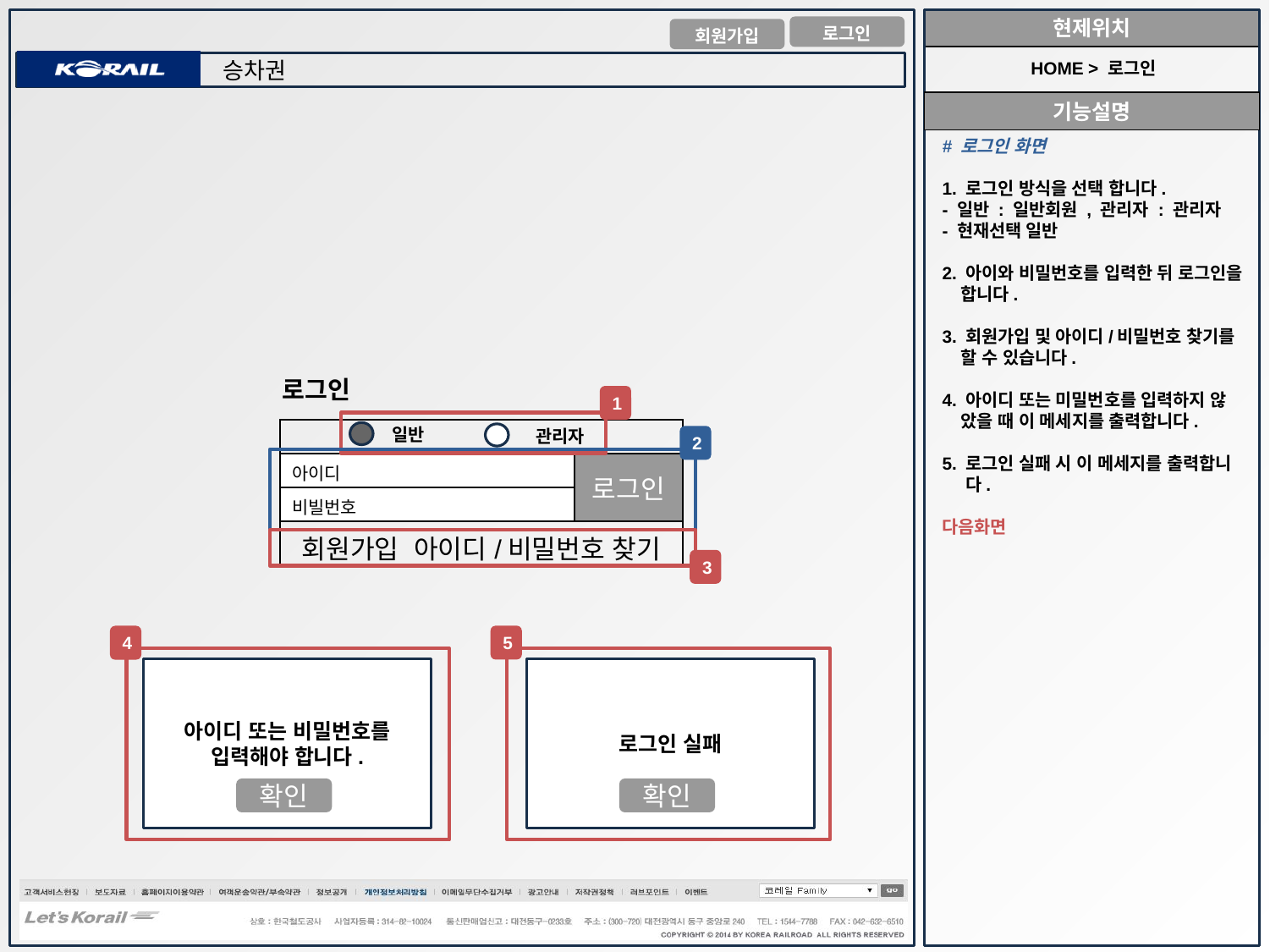

HOME > 로그인
# 로그인 화면

1. 로그인 방식을 선택 합니다.
- 일반 : 일반회원 , 관리자 : 관리자
- 현재선택 일반

2. 아이와 비밀번호를 입력한 뒤 로그인을
   합니다.

3. 회원가입 및 아이디/비밀번호 찾기를
   할 수 있습니다.

4. 아이디 또는 미밀번호를 입력하지 않
   았을 때 이 메세지를 출력합니다.

5. 로그인 실패 시 이 메세지를 출력합니
    다.

다음화면
로그인

1

일반
관리자
|  |  |
| --- | --- |
| 아이디 | 로그인 |
| 비빌번호 |  |
| 회원가입 아이디/비밀번호 찾기 |  |

2

3

5
4

아이디 또는 비밀번호를 입력해야 합니다.
로그인 실패
확인
확인